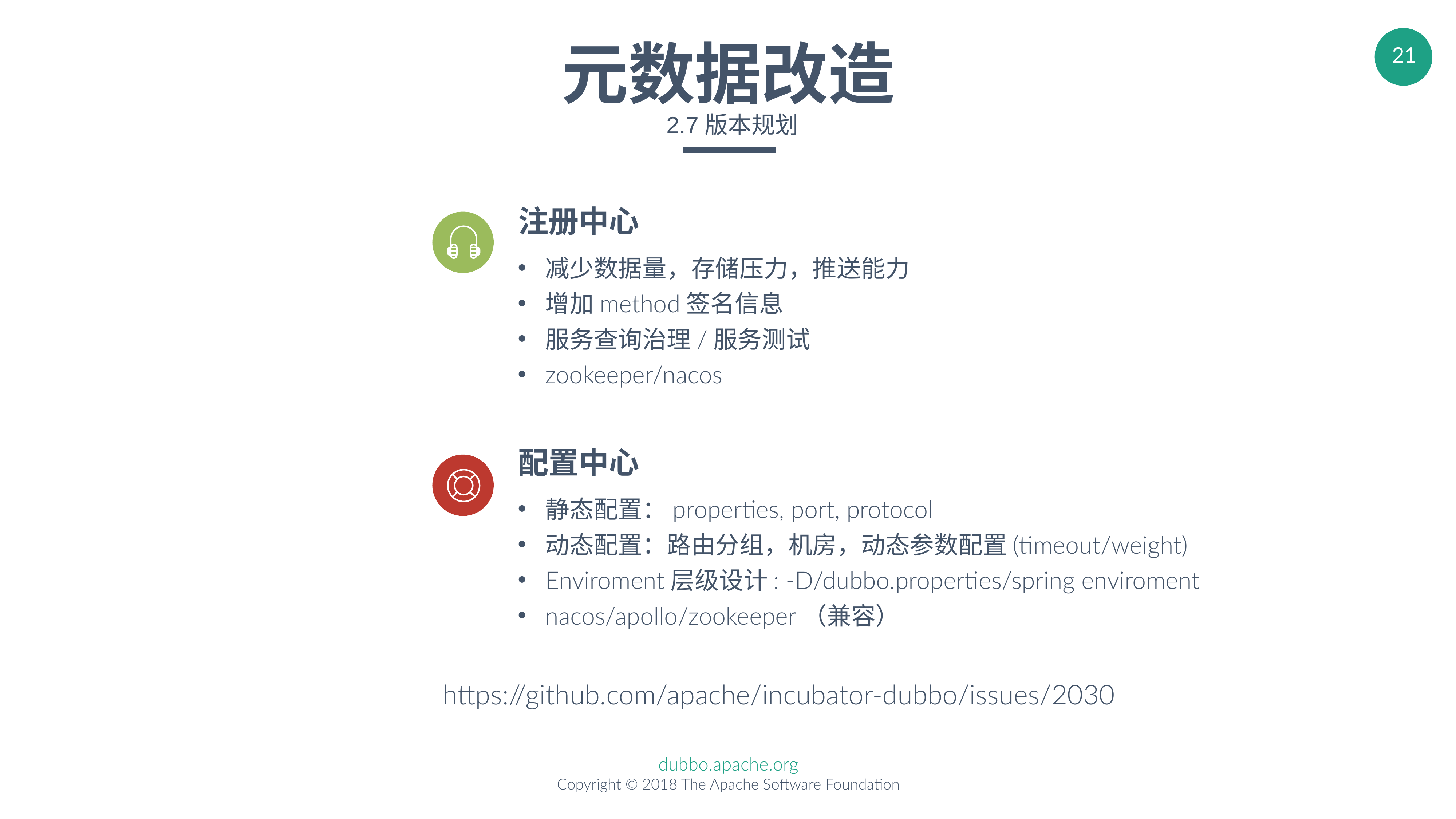

元数据改造
 2.7版本规划

注册中心

减少数据量，存储压力，推送能力
增加method签名信息
服务查询治理/服务测试
zookeeper/nacos
配置中心

静态配置：properties, port, protocol
动态配置：路由分组，机房，动态参数配置(timeout/weight)
Enviroment层级设计: -D/dubbo.properties/spring enviroment
nacos/apollo/zookeeper（兼容）
https://github.com/apache/incubator-dubbo/issues/2030